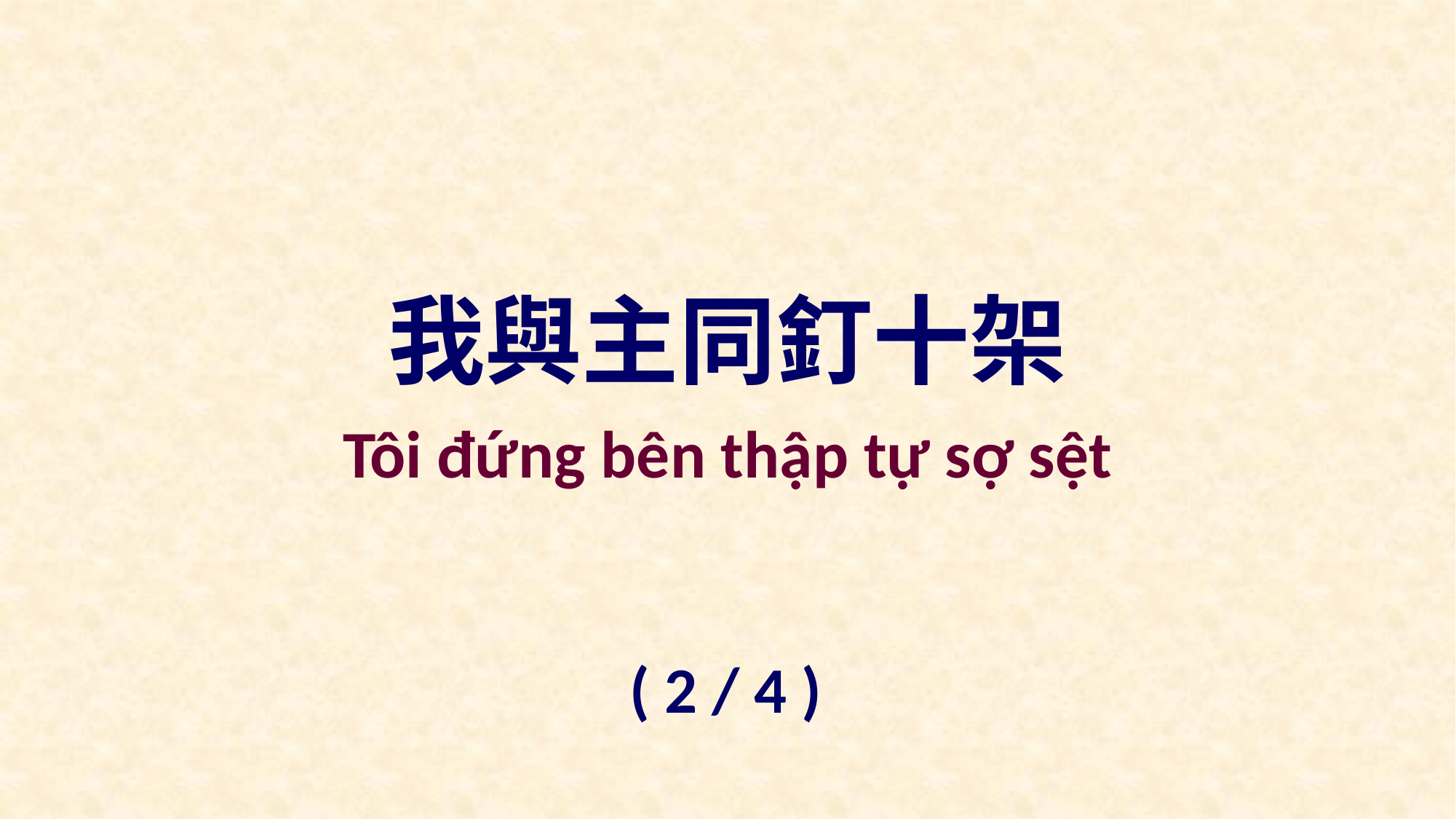

我與主同釘十架
Tôi đứng bên thập tự sợ sệt
( 2 / 4 )